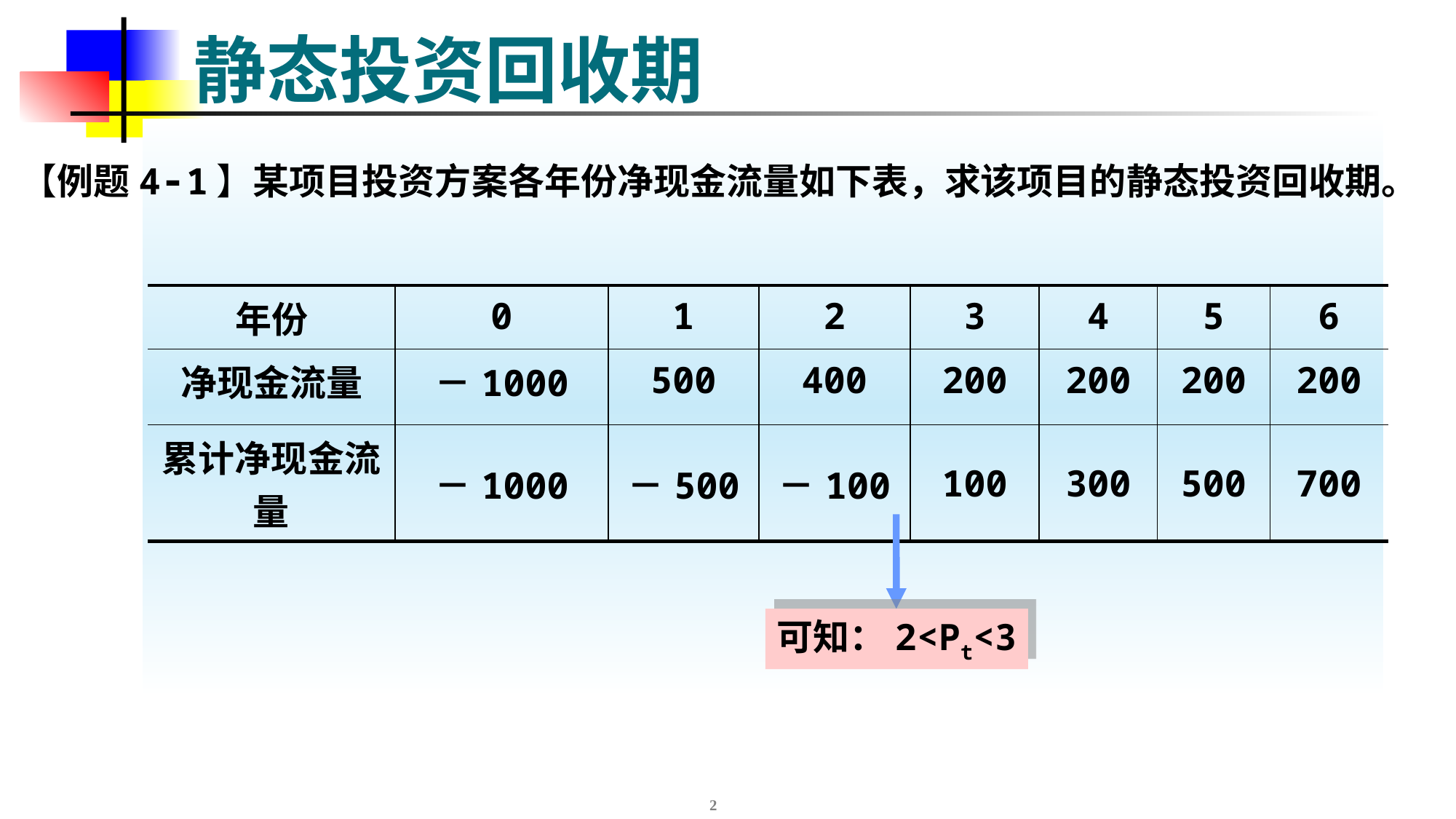

# 静态投资回收期

【例题4-1】某项目投资方案各年份净现金流量如下表，求该项目的静态投资回收期。
| 年份 | 0 | 1 | 2 | 3 | 4 | 5 | 6 |
| --- | --- | --- | --- | --- | --- | --- | --- |
| 净现金流量 | －1000 | 500 | 400 | 200 | 200 | 200 | 200 |
| 累计净现金流量 | －1000 | －500 | －100 | 100 | 300 | 500 | 700 |

可知：2<Pt<3
2